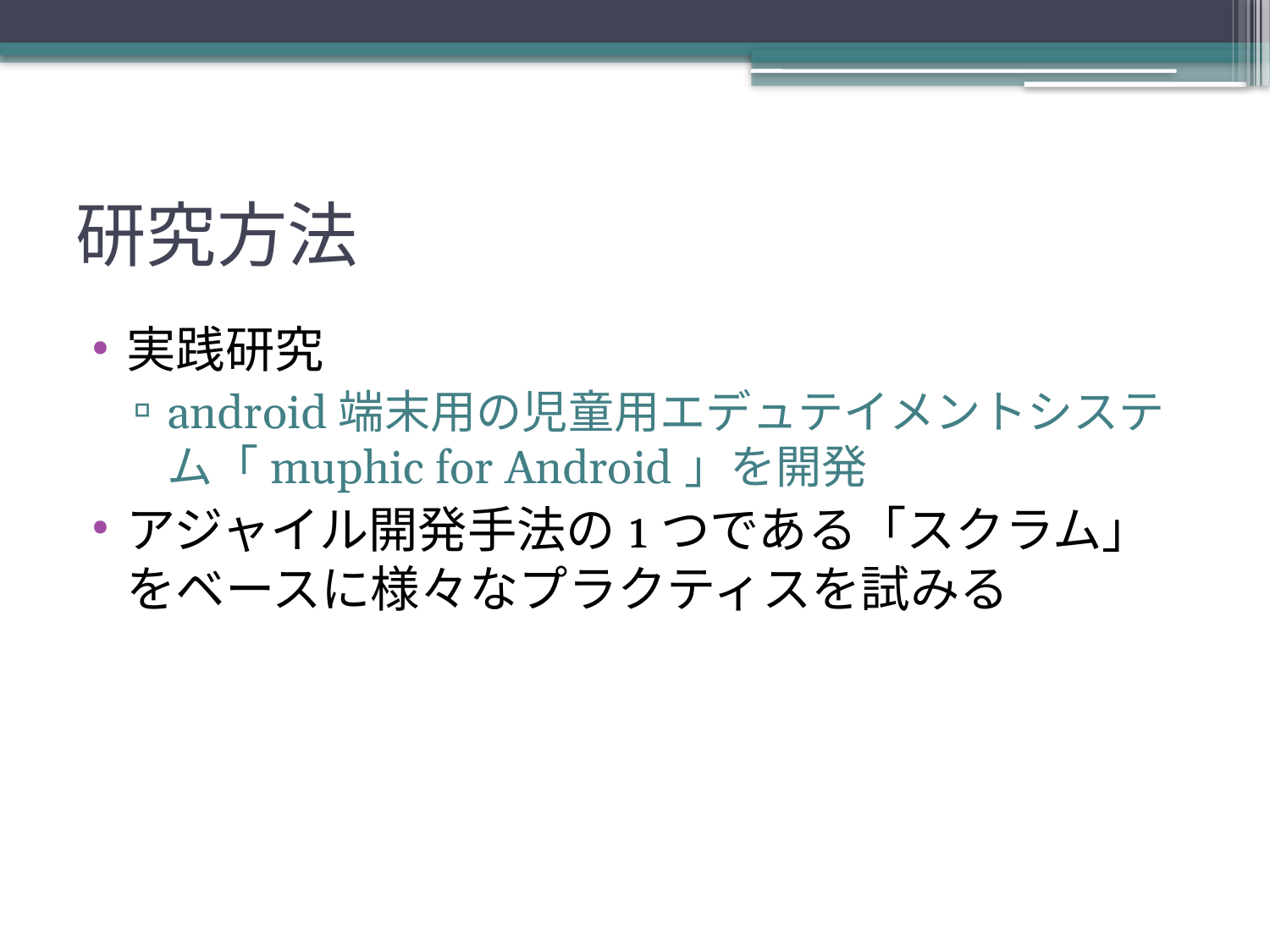

# 研究方法
実践研究
android端末用の児童用エデュテイメントシステム「muphic for Android」を開発
アジャイル開発手法の1つである「スクラム」をベースに様々なプラクティスを試みる